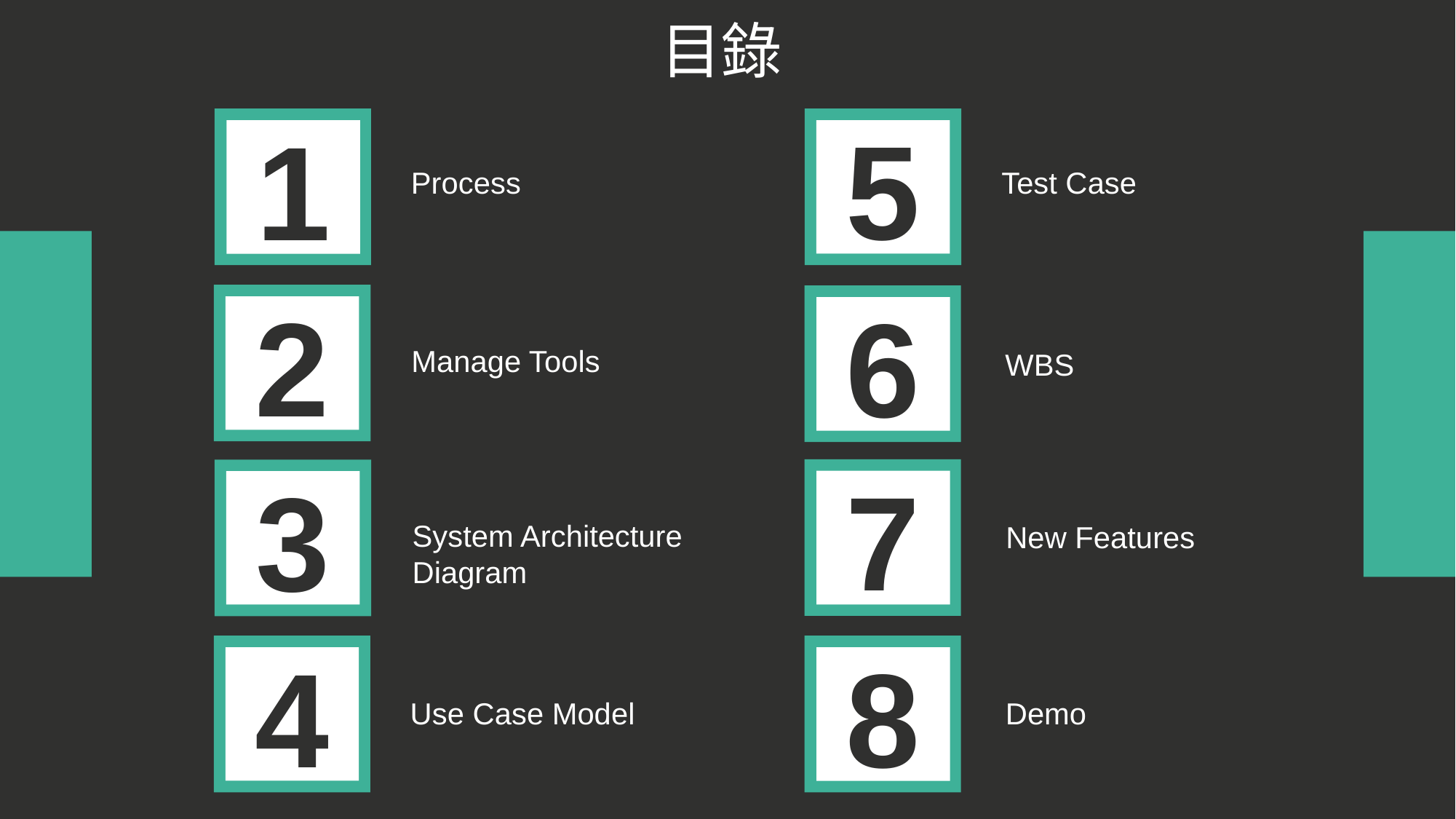

目錄

1

5
Process
Test Case

2

6
Manage Tools
WBS

7

3
System Architecture
Diagram
New Features

4

8
Use Case Model

Demo